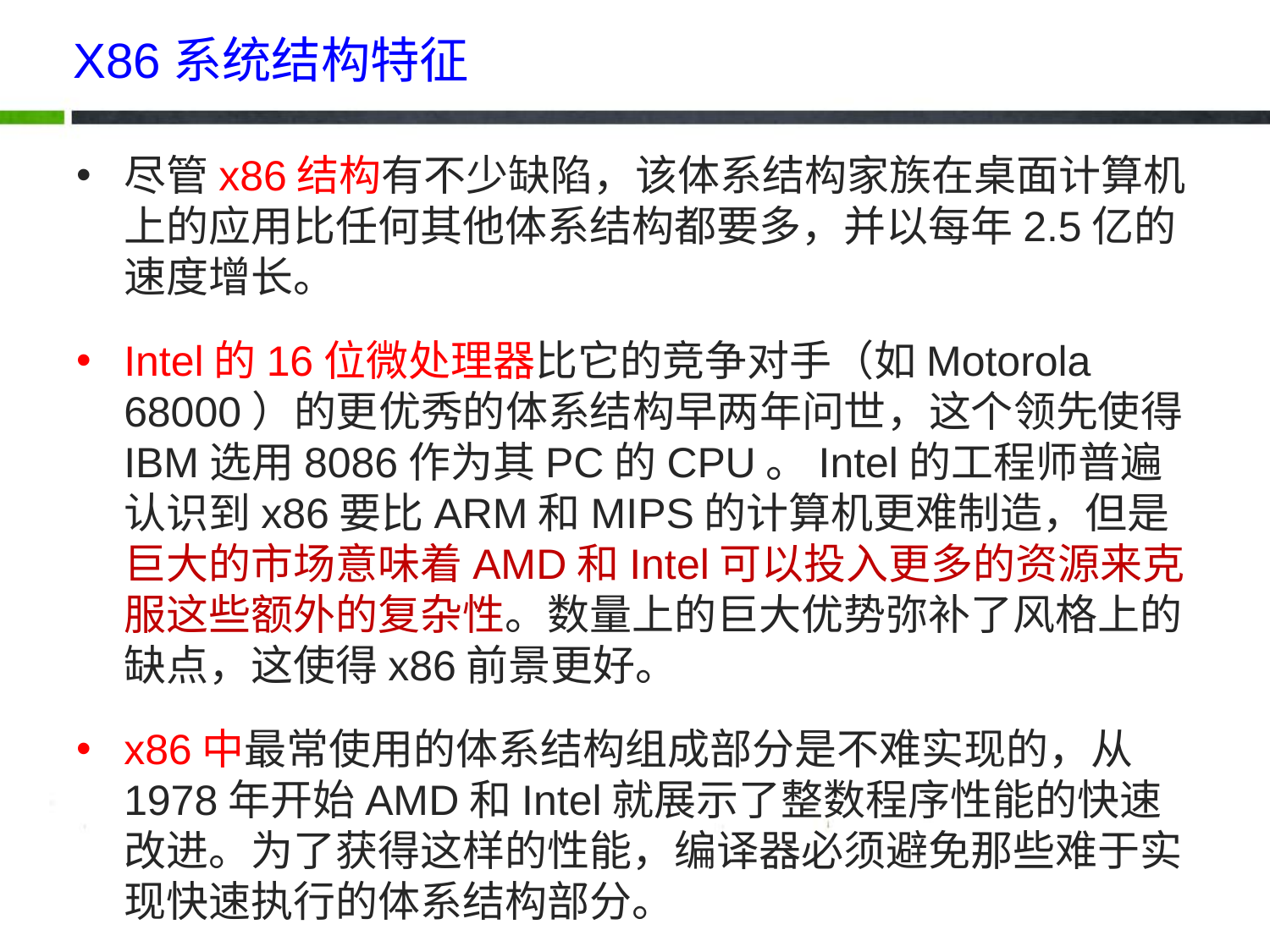

# X86系统结构特征
尽管x86结构有不少缺陷，该体系结构家族在桌面计算机上的应用比任何其他体系结构都要多，并以每年2.5亿的速度增长。

Intel的16位微处理器比它的竞争对手（如Motorola 68000）的更优秀的体系结构早两年问世，这个领先使得IBM选用8086作为其PC的CPU。Intel的工程师普遍认识到x86要比ARM和MIPS的计算机更难制造，但是巨大的市场意味着AMD和Intel可以投入更多的资源来克服这些额外的复杂性。数量上的巨大优势弥补了风格上的缺点，这使得x86前景更好。

x86中最常使用的体系结构组成部分是不难实现的，从1978年开始AMD和Intel就展示了整数程序性能的快速改进。为了获得这样的性能，编译器必须避免那些难于实现快速执行的体系结构部分。
44